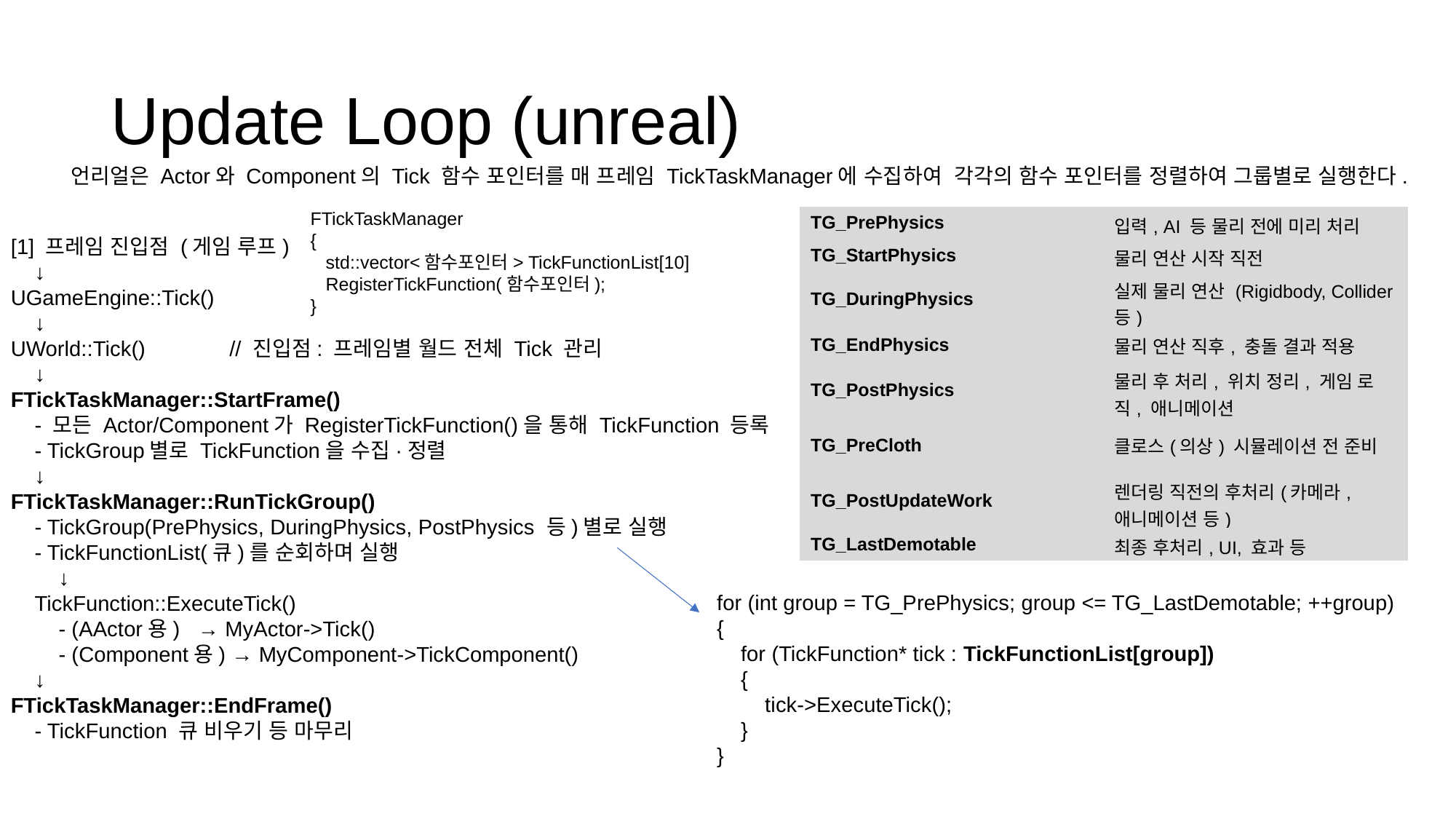

# Update Loop (unreal)
언리얼은 Actor와 Component의 Tick 함수 포인터를 매 프레임 TickTaskManager에 수집하여  각각의 함수 포인터를 정렬하여 그룹별로 실행한다.
FTickTaskManager
{
   std::vector<함수포인터> TickFunctionList[10]
   RegisterTickFunction(함수포인터);
}
| TG\_PrePhysics | 입력, AI 등 물리 전에 미리 처리 |
| --- | --- |
| TG\_StartPhysics | 물리 연산 시작 직전 |
| TG\_DuringPhysics | 실제 물리 연산 (Rigidbody, Collider 등) |
| TG\_EndPhysics | 물리 연산 직후, 충돌 결과 적용 |
| TG\_PostPhysics | 물리 후 처리, 위치 정리, 게임 로직, 애니메이션 |
| TG\_PreCloth | 클로스(의상) 시뮬레이션 전 준비 |
| TG\_PostUpdateWork | 렌더링 직전의 후처리(카메라, 애니메이션 등) |
| TG\_LastDemotable | 최종 후처리, UI, 효과 등 |
[1] 프레임 진입점 (게임 루프)
    ↓
UGameEngine::Tick()
    ↓
UWorld::Tick()              // 진입점: 프레임별 월드 전체 Tick 관리
    ↓
FTickTaskManager::StartFrame()
    - 모든 Actor/Component가 RegisterTickFunction()을 통해 TickFunction 등록
    - TickGroup별로 TickFunction을 수집·정렬
    ↓
FTickTaskManager::RunTickGroup()
    - TickGroup(PrePhysics, DuringPhysics, PostPhysics 등)별로 실행
    - TickFunctionList(큐)를 순회하며 실행
        ↓
    TickFunction::ExecuteTick()
        - (AActor용)   → MyActor->Tick()
        - (Component용) → MyComponent->TickComponent()
    ↓
FTickTaskManager::EndFrame()
    - TickFunction 큐 비우기 등 마무리
for (int group = TG_PrePhysics; group <= TG_LastDemotable; ++group)
{
    for (TickFunction* tick : TickFunctionList[group])
    {
        tick->ExecuteTick();
    }
}